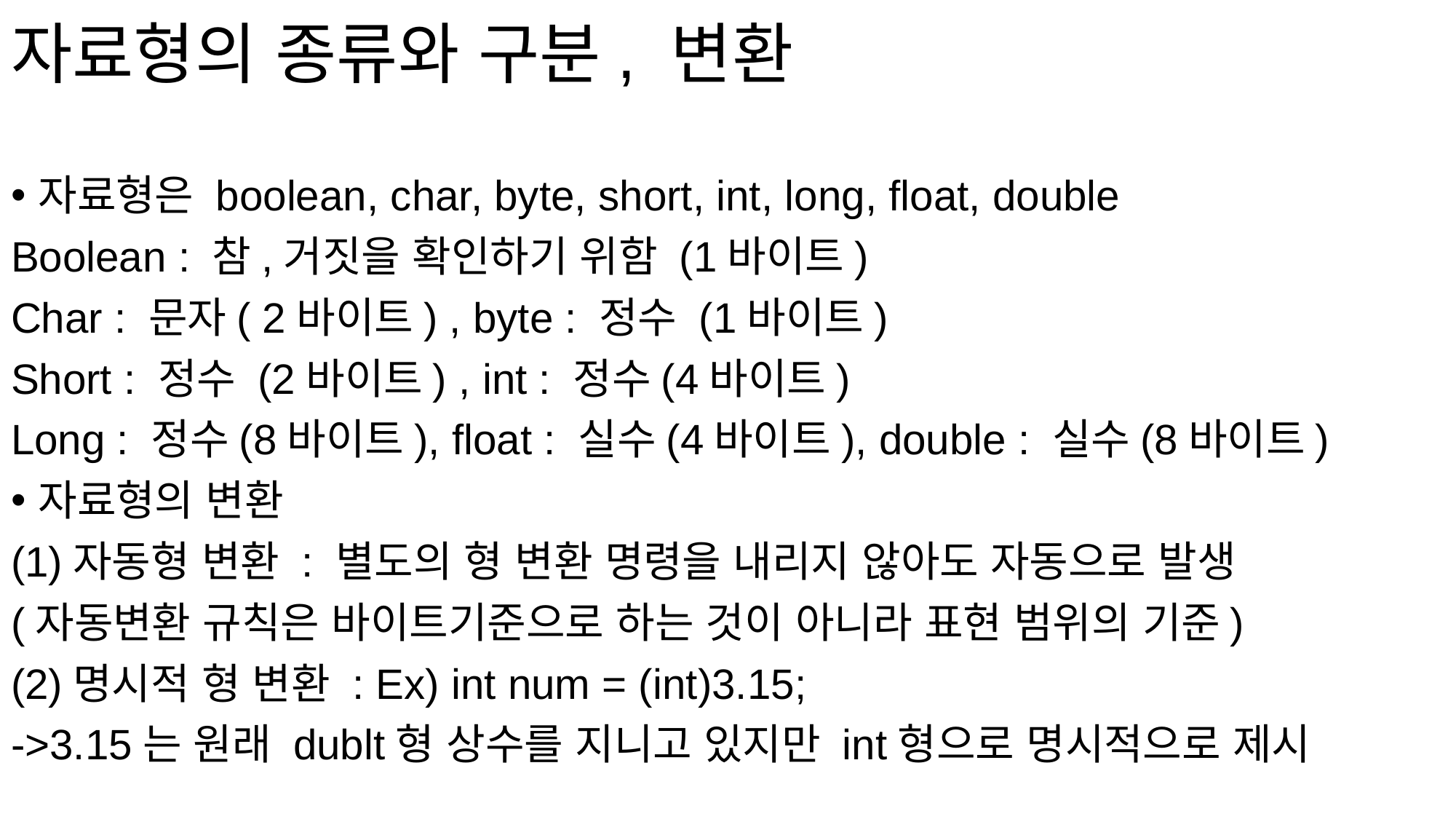

# 자료형의 종류와 구분, 변환
자료형은 boolean, char, byte, short, int, long, float, double
Boolean : 참,거짓을 확인하기 위함 (1바이트)
Char : 문자( 2바이트) , byte : 정수 (1바이트)
Short : 정수 (2바이트) , int : 정수(4바이트)
Long : 정수(8바이트), float : 실수(4바이트), double : 실수(8바이트)
자료형의 변환
(1)자동형 변환 : 별도의 형 변환 명령을 내리지 않아도 자동으로 발생
(자동변환 규칙은 바이트기준으로 하는 것이 아니라 표현 범위의 기준)
(2)명시적 형 변환 : Ex) int num = (int)3.15;
->3.15는 원래 dublt형 상수를 지니고 있지만 int형으로 명시적으로 제시